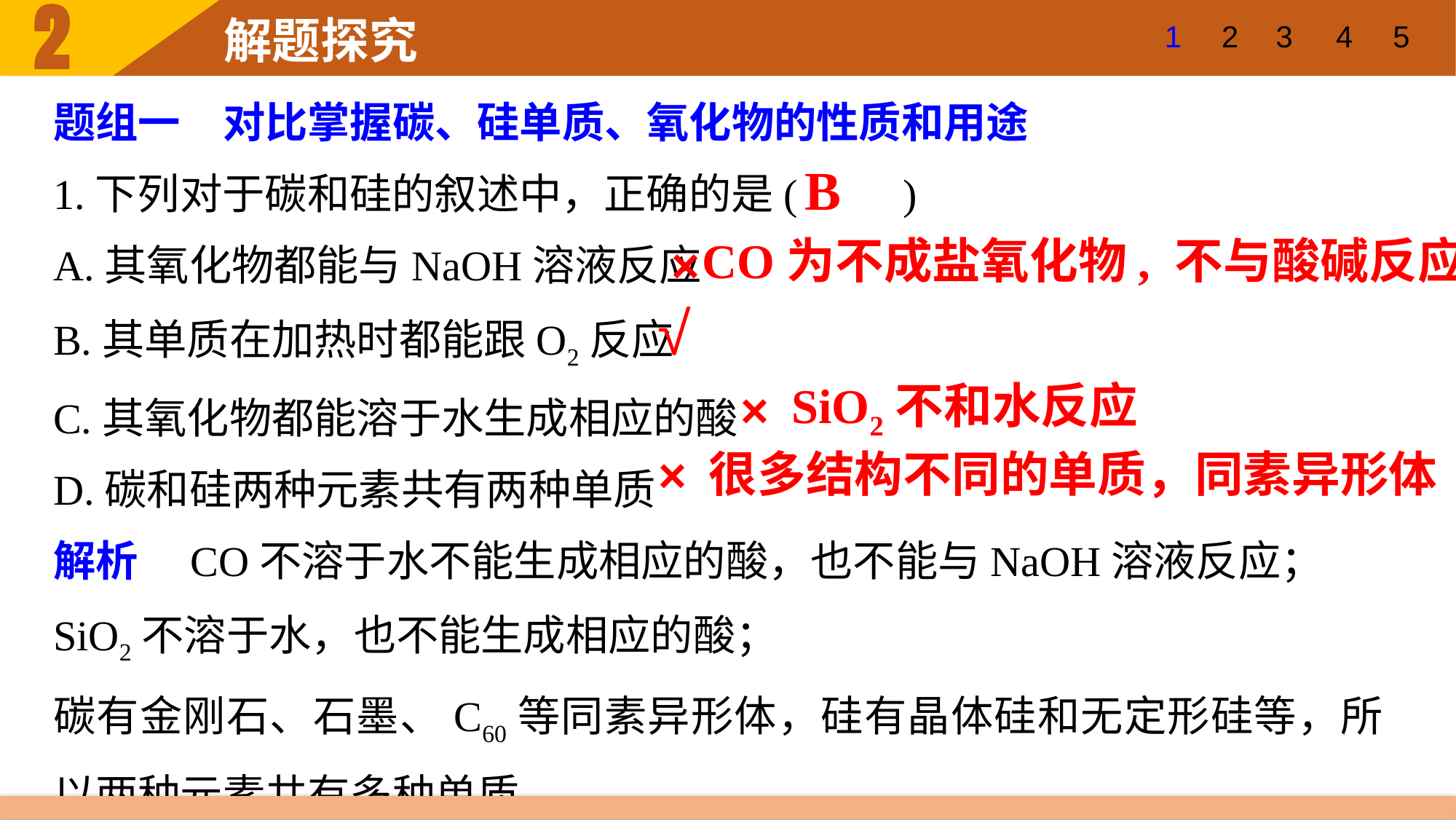

1
2
3
4
5
题组一　对比掌握碳、硅单质、氧化物的性质和用途
1.下列对于碳和硅的叙述中，正确的是(　　)
A.其氧化物都能与NaOH溶液反应
B.其单质在加热时都能跟O2反应
C.其氧化物都能溶于水生成相应的酸
D.碳和硅两种元素共有两种单质
解析　CO不溶于水不能生成相应的酸，也不能与NaOH溶液反应；
SiO2不溶于水，也不能生成相应的酸；
碳有金刚石、石墨、C60等同素异形体，硅有晶体硅和无定形硅等，所以两种元素共有多种单质。
B
CO为不成盐氧化物, 不与酸碱反应
×
√
SiO2不和水反应
×
很多结构不同的单质，同素异形体
×